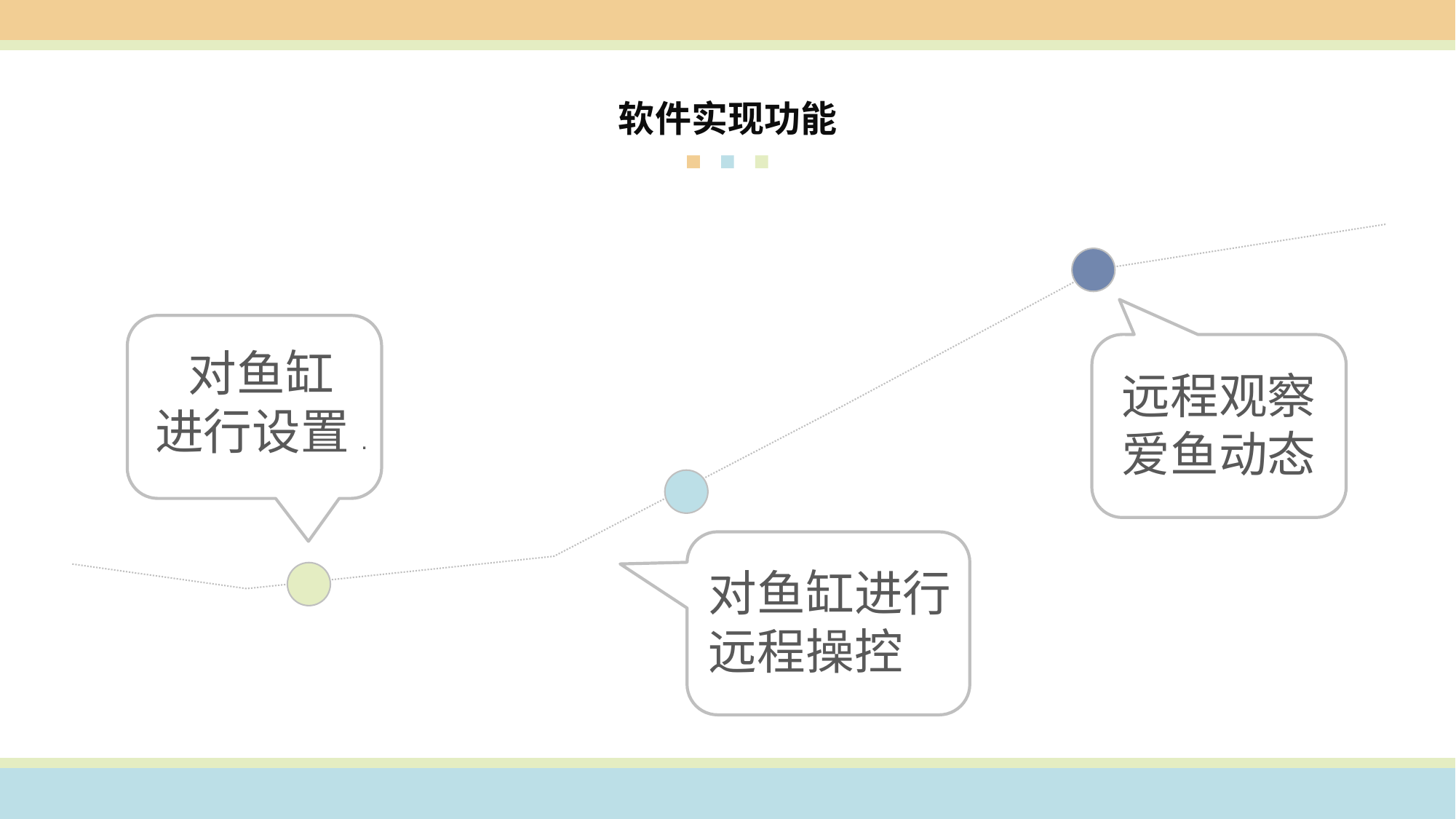

软件实现功能

对鱼缸
进行设置.
远程观察
爱鱼动态

对鱼缸进行
远程操控